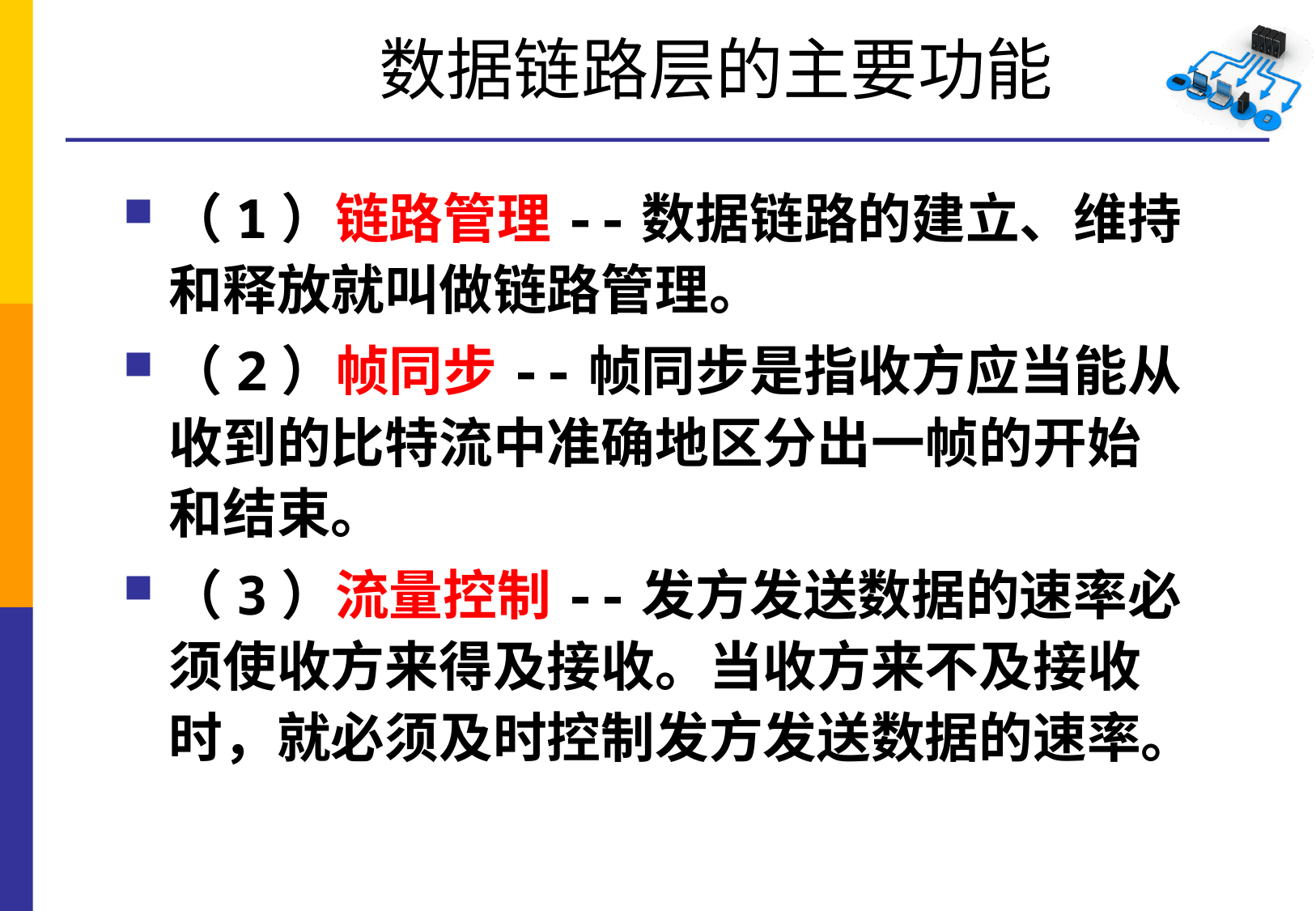

数据链路层的主要功能
（1）链路管理--数据链路的建立、维持和释放就叫做链路管理。
（2）帧同步--帧同步是指收方应当能从收到的比特流中准确地区分出一帧的开始和结束。
（3）流量控制--发方发送数据的速率必须使收方来得及接收。当收方来不及接收时，就必须及时控制发方发送数据的速率。